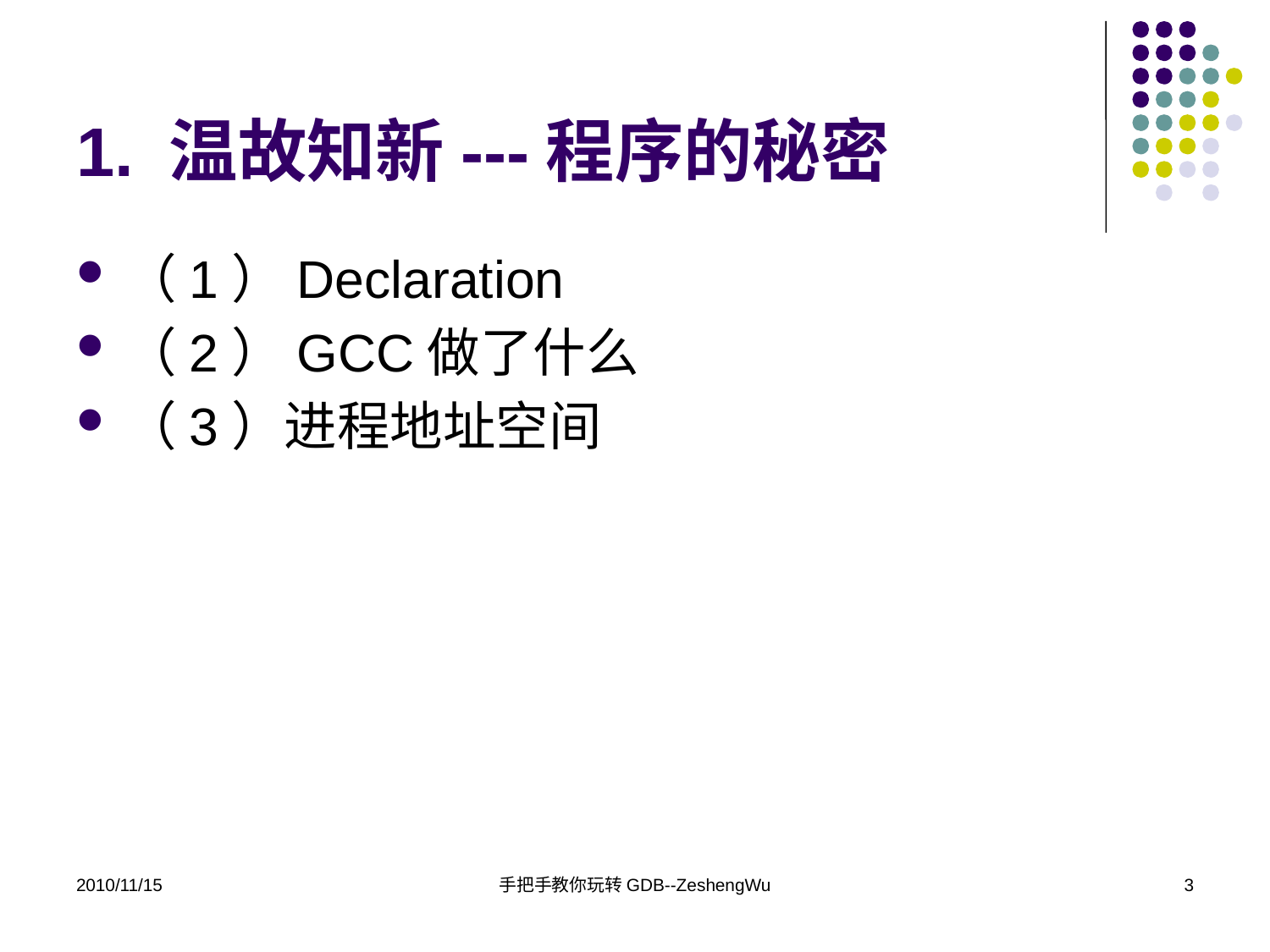

# 1. 温故知新---程序的秘密
（1）Declaration
（2）GCC做了什么
（3）进程地址空间
2010/11/15
手把手教你玩转GDB--ZeshengWu
3